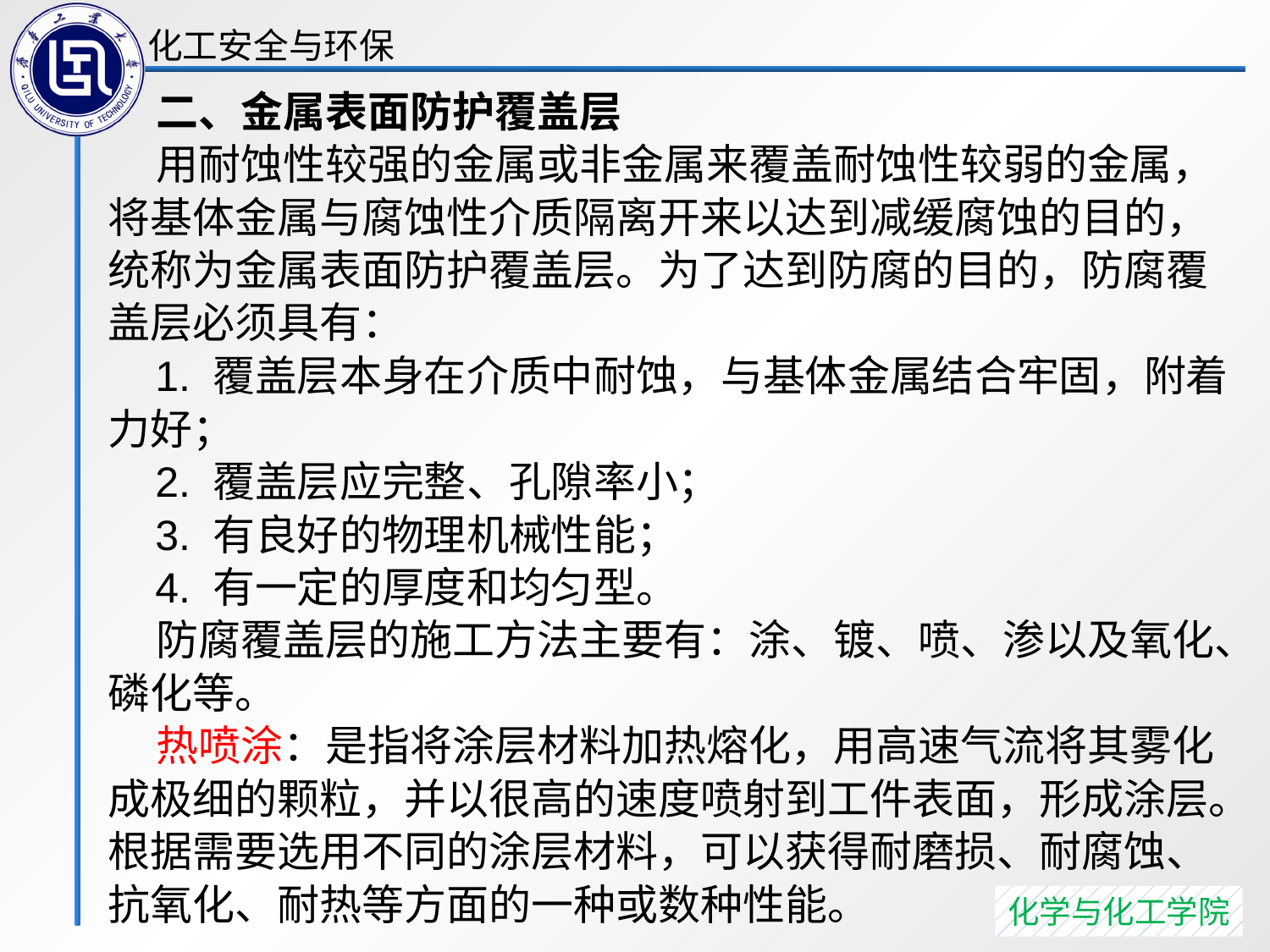

二、金属表面防护覆盖层
    用耐蚀性较强的金属或非金属来覆盖耐蚀性较弱的金属，将基体金属与腐蚀性介质隔离开来以达到减缓腐蚀的目的，统称为金属表面防护覆盖层。为了达到防腐的目的，防腐覆盖层必须具有：
    1. 覆盖层本身在介质中耐蚀，与基体金属结合牢固，附着力好；
    2. 覆盖层应完整、孔隙率小；
    3. 有良好的物理机械性能；
    4. 有一定的厚度和均匀型。
    防腐覆盖层的施工方法主要有：涂、镀、喷、渗以及氧化、磷化等。
    热喷涂：是指将涂层材料加热熔化，用高速气流将其雾化成极细的颗粒，并以很高的速度喷射到工件表面，形成涂层。根据需要选用不同的涂层材料，可以获得耐磨损、耐腐蚀、抗氧化、耐热等方面的一种或数种性能。